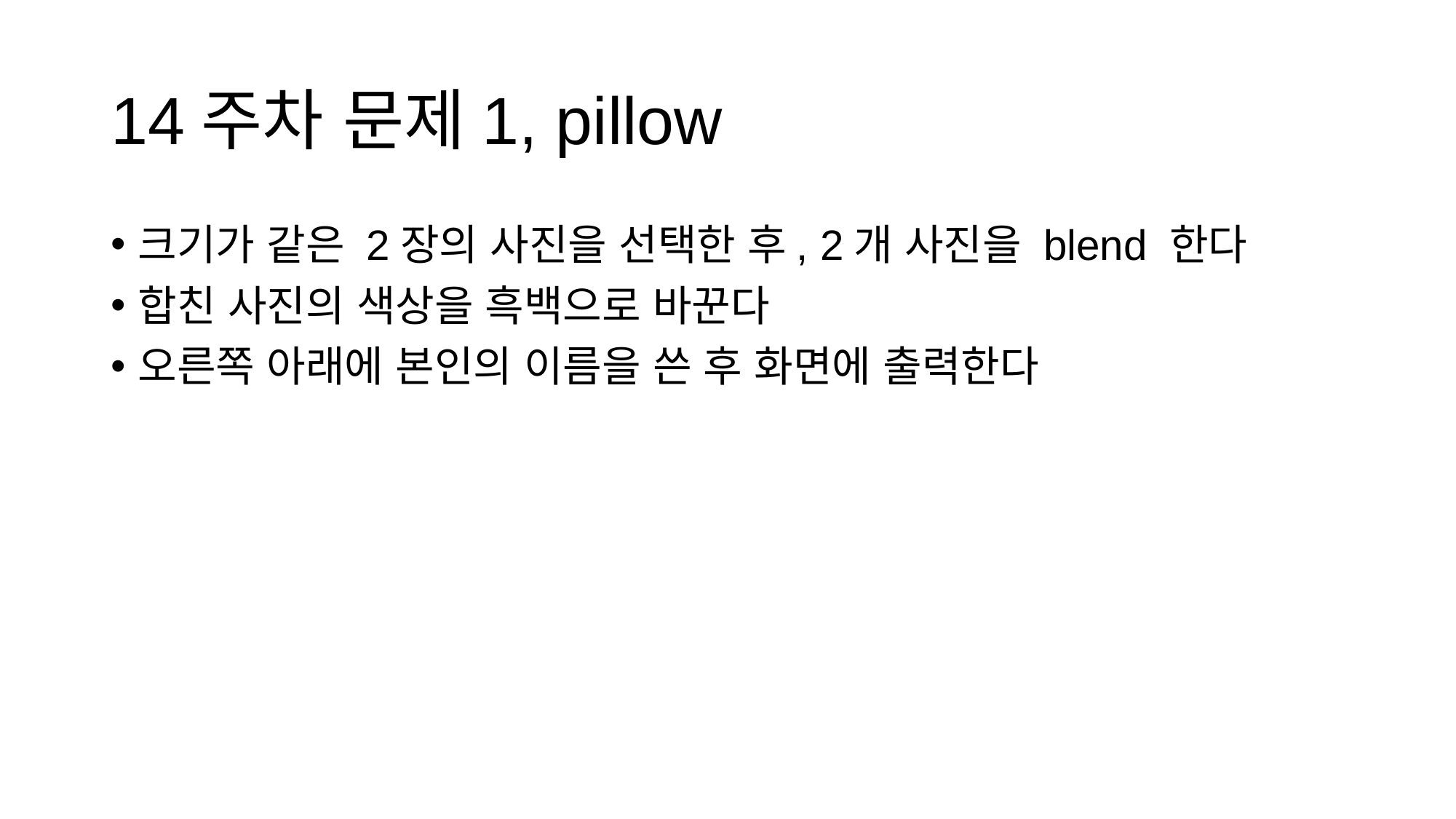

# 14주차 문제1, pillow
크기가 같은 2장의 사진을 선택한 후, 2개 사진을 blend 한다
합친 사진의 색상을 흑백으로 바꾼다
오른쪽 아래에 본인의 이름을 쓴 후 화면에 출력한다